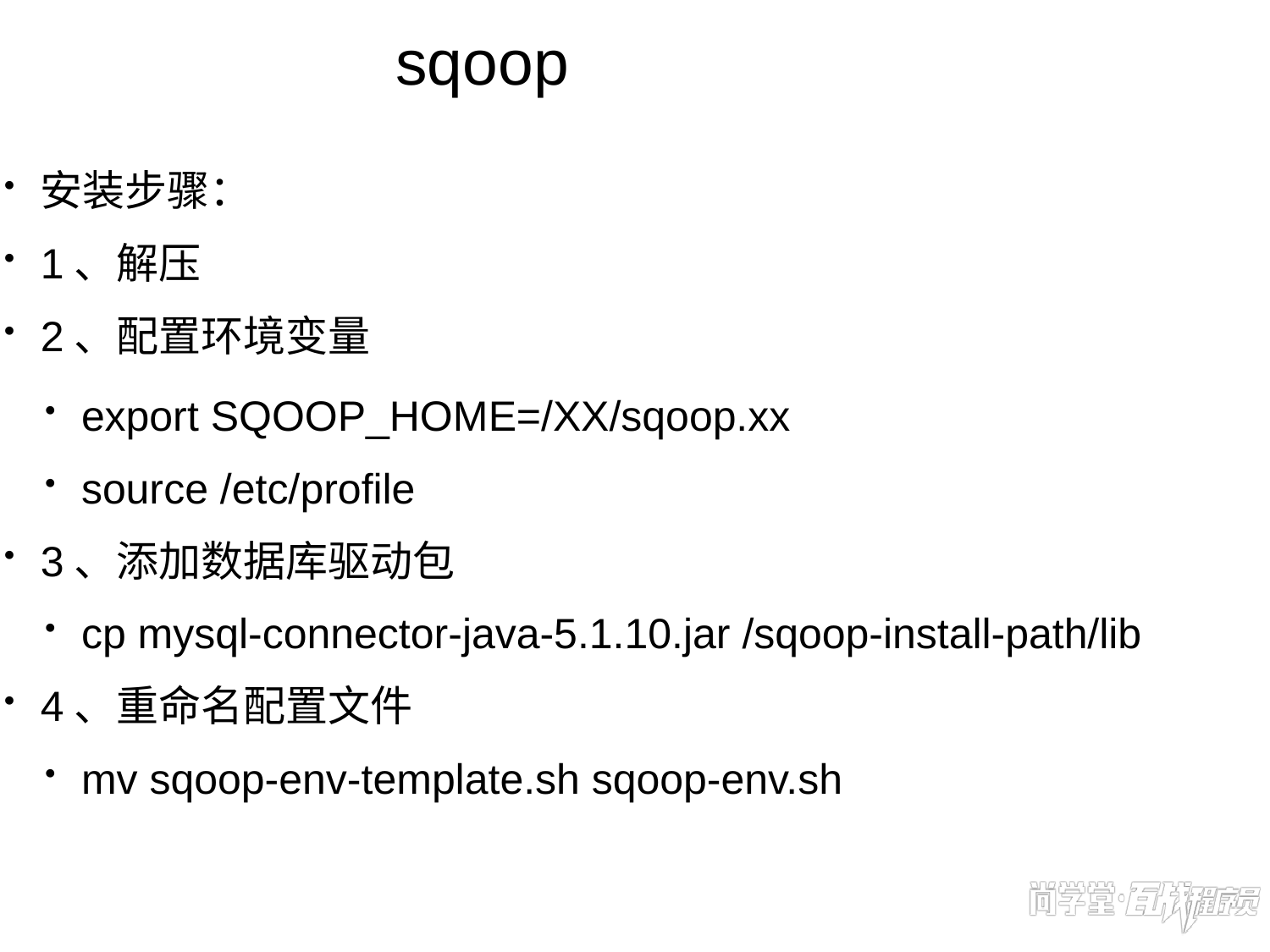

sqoop
安装步骤：
1、解压
2、配置环境变量
export SQOOP_HOME=/XX/sqoop.xx
source /etc/profile
3、添加数据库驱动包
cp mysql-connector-java-5.1.10.jar /sqoop-install-path/lib
4、重命名配置文件
mv sqoop-env-template.sh sqoop-env.sh